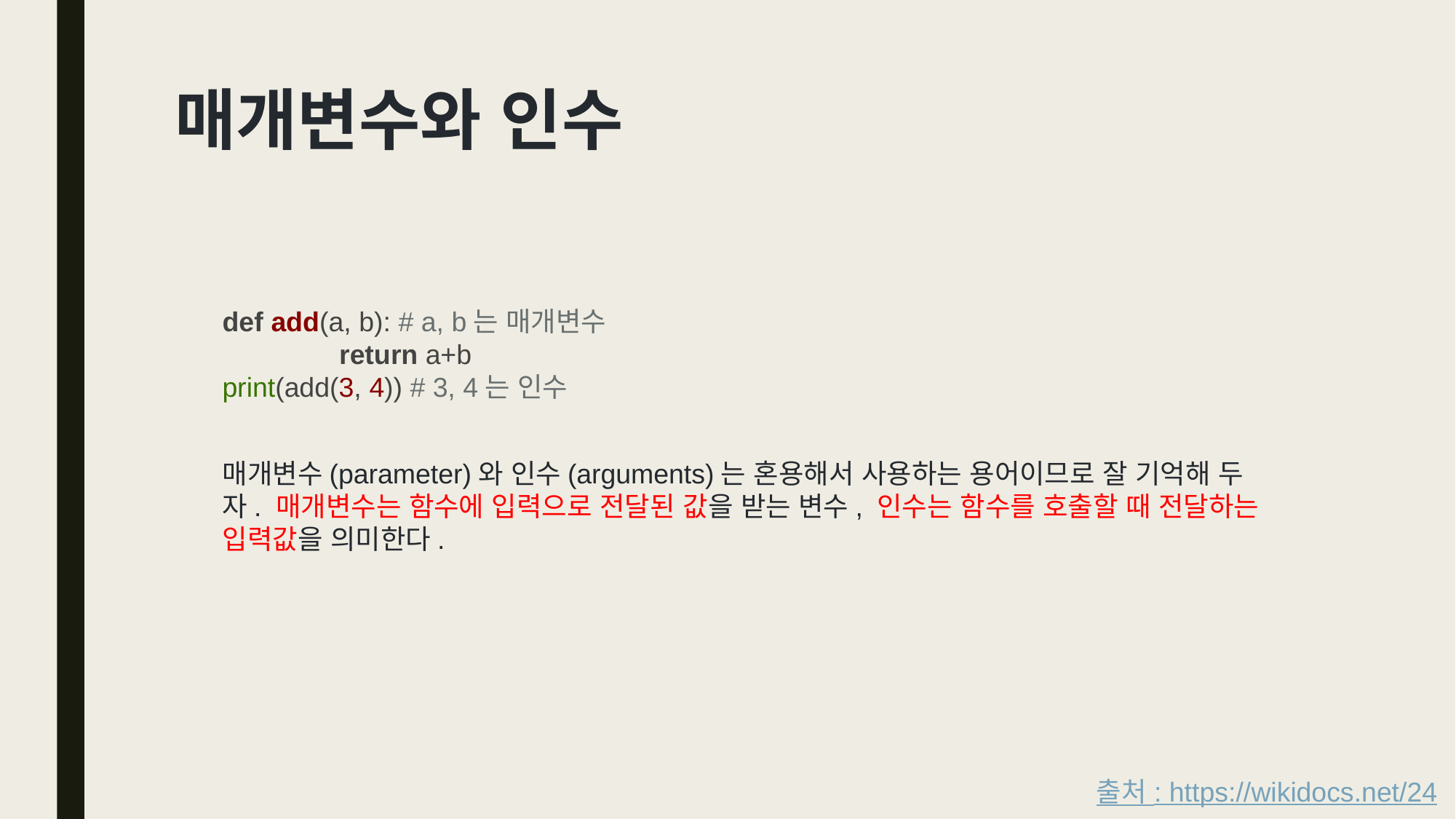

# 매개변수와 인수
def add(a, b): # a, b는 매개변수
	 return a+b
print(add(3, 4)) # 3, 4는 인수
매개변수(parameter)와 인수(arguments)는 혼용해서 사용하는 용어이므로 잘 기억해 두자. 매개변수는 함수에 입력으로 전달된 값을 받는 변수, 인수는 함수를 호출할 때 전달하는 입력값을 의미한다.
출처 : https://wikidocs.net/24